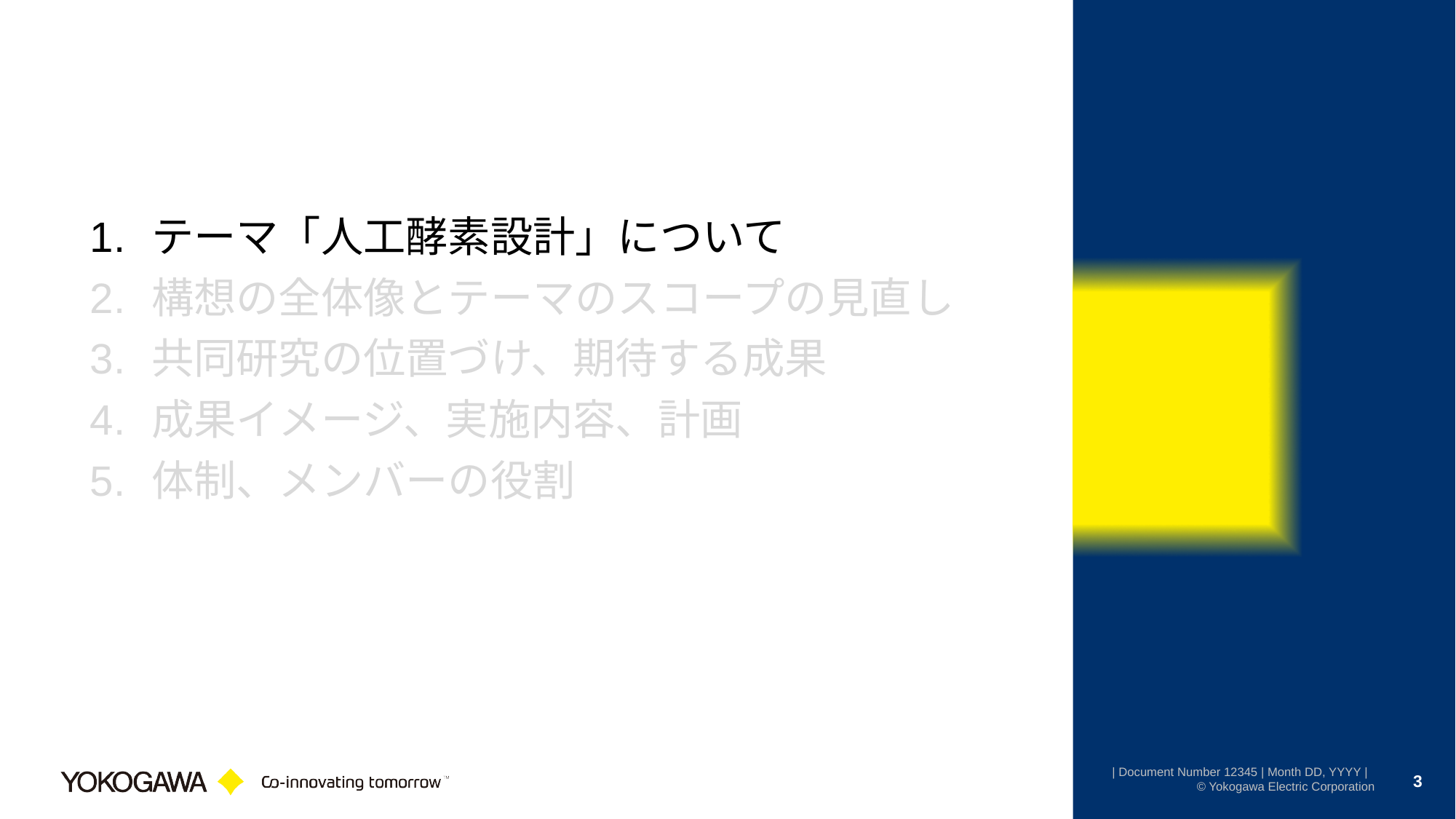

#
テーマ「人工酵素設計」について
構想の全体像とテーマのスコープの見直し
共同研究の位置づけ、期待する成果
成果イメージ、実施内容、計画
体制、メンバーの役割
3